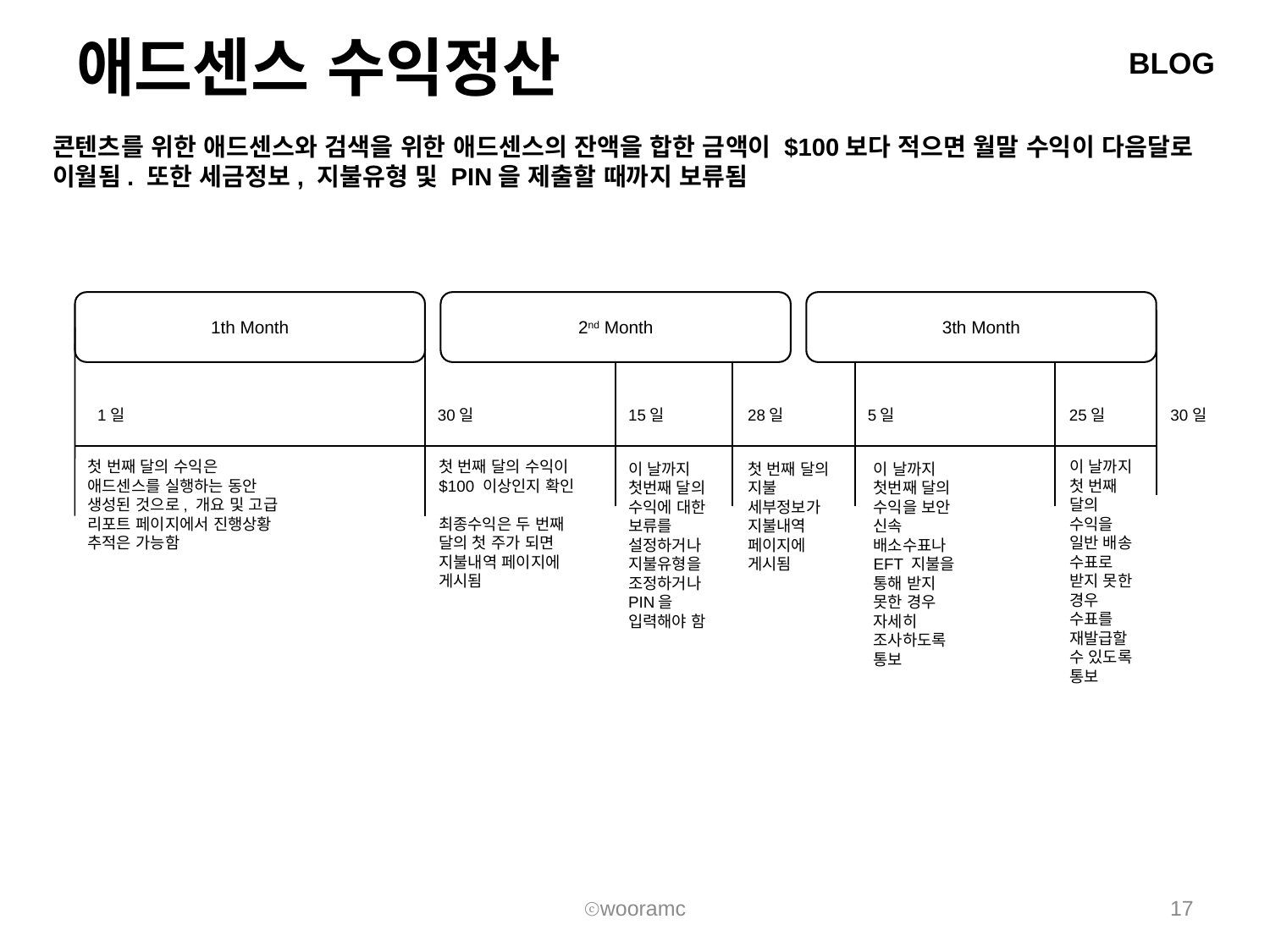

# 애드센스 수익정산
BLOG
콘텐츠를 위한 애드센스와 검색을 위한 애드센스의 잔액을 합한 금액이 $100보다 적으면 월말 수익이 다음달로 이월됨. 또한 세금정보, 지불유형 및 PIN을 제출할 때까지 보류됨
1th Month
2nd Month
3th Month
1일
30일
15일
28일
5일
25일
30일
이 날까지 첫 번째 달의 수익을 일반 배송 수표로 받지 못한 경우 수표를 재발급할 수 있도록 통보
첫 번째 달의 수익은 애드센스를 실행하는 동안 생성된 것으로, 개요 및 고급 리포트 페이지에서 진행상황 추적은 가능함
첫 번째 달의 수익이 $100 이상인지 확인

최종수익은 두 번째 달의 첫 주가 되면 지불내역 페이지에 게시됨
이 날까지 첫번째 달의 수익에 대한 보류를 설정하거나 지불유형을 조정하거나 PIN을 입력해야 함
첫 번째 달의 지불 세부정보가 지불내역 페이지에 게시됨
이 날까지 첫번째 달의 수익을 보안 신속 배소수표나 EFT 지불을 통해 받지 못한 경우 자세히 조사하도록 통보
ⓒwooramc
17